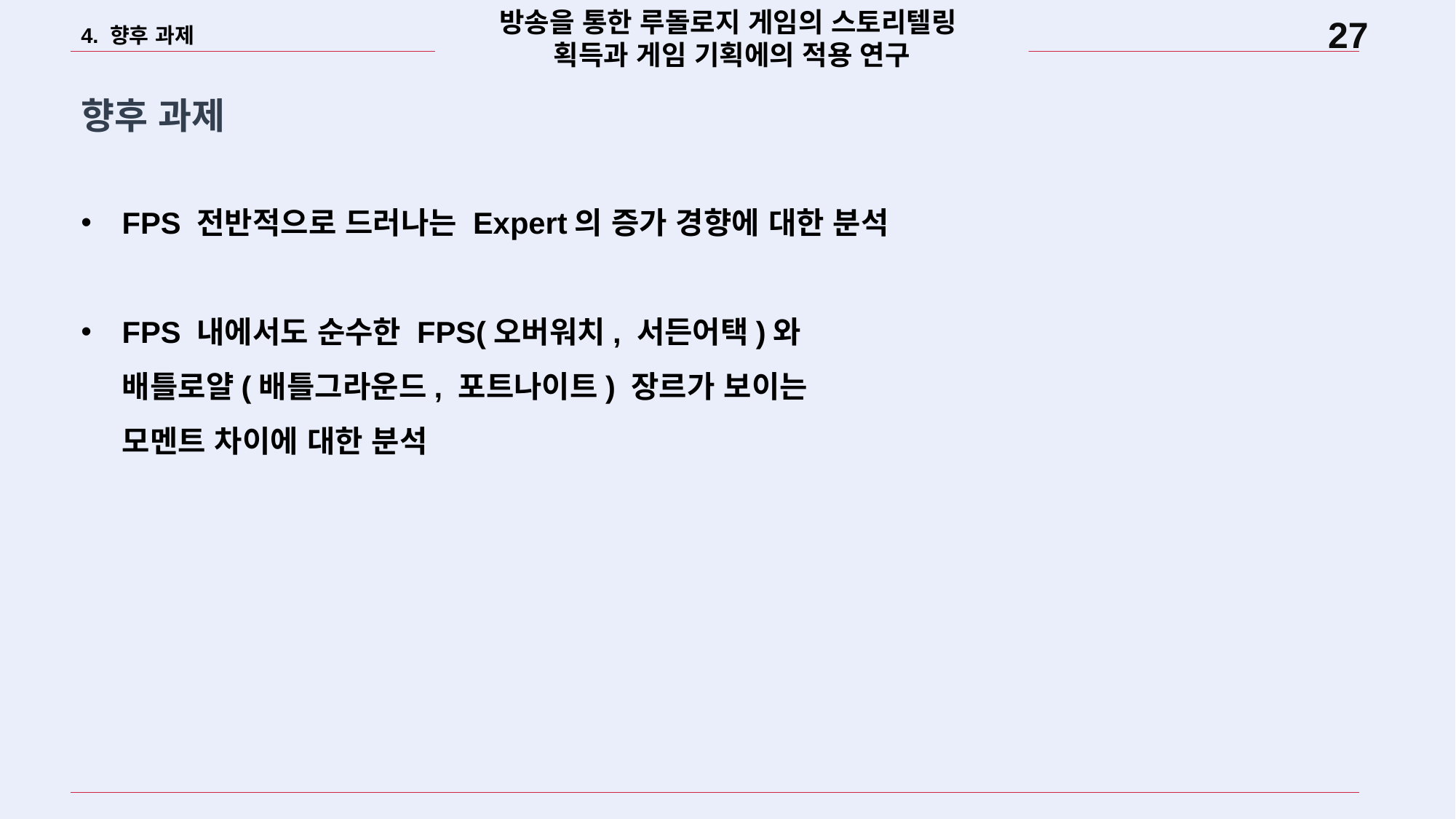

방송을 통한 루돌로지 게임의 스토리텔링
획득과 게임 기획에의 적용 연구
4. 향후 과제
향후 과제
FPS 전반적으로 드러나는 Expert의 증가 경향에 대한 분석

FPS 내에서도 순수한 FPS(오버워치, 서든어택)와
배틀로얄(배틀그라운드, 포트나이트) 장르가 보이는
모멘트 차이에 대한 분석